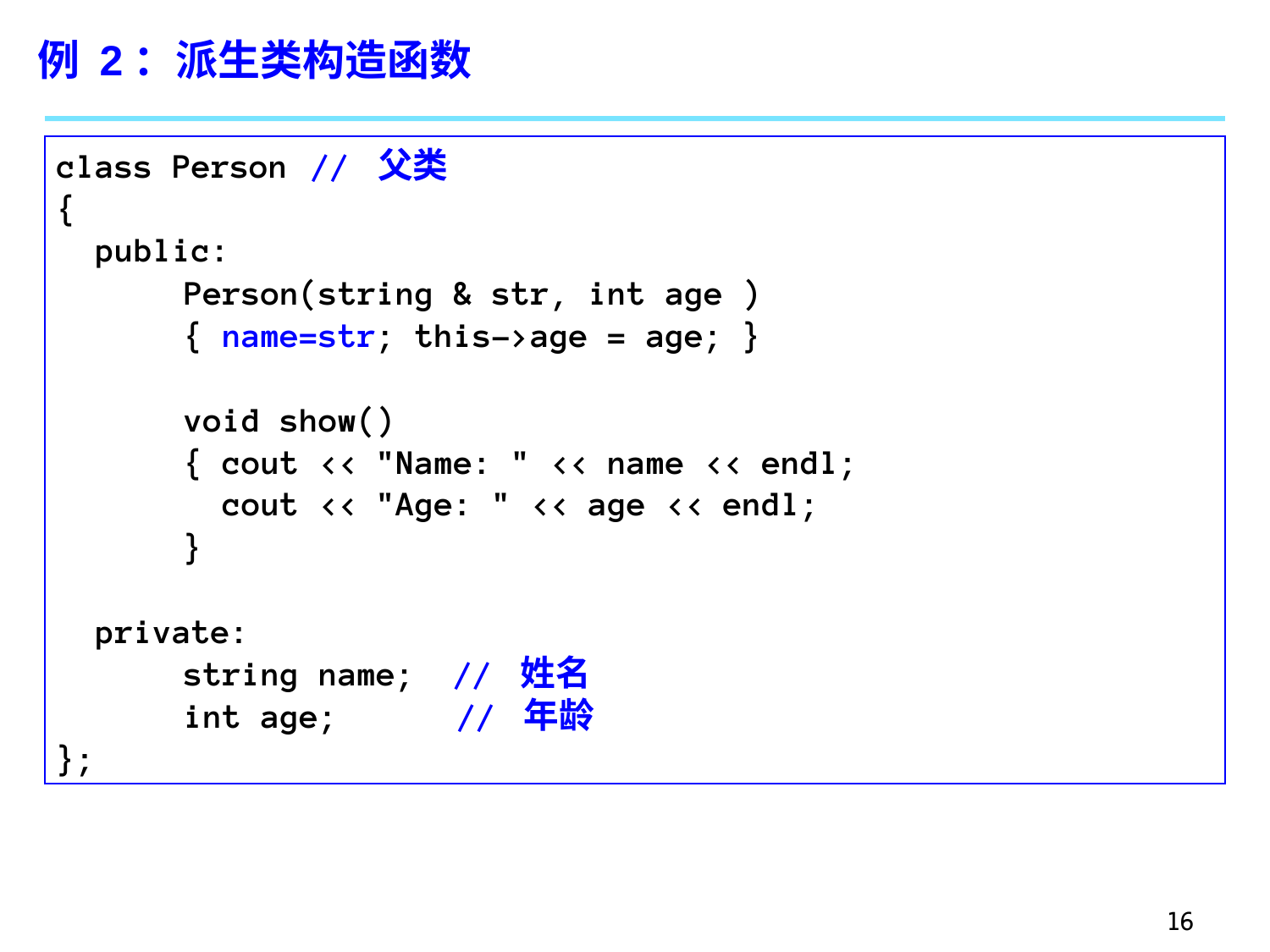

# 例 2：派生类构造函数
class Person	// 父类
{
  public:
	Person(string & str, int age )
	{ name=str; this->age = age; }

	void show()
	{ cout << "Name: " << name << endl;
	  cout << "Age: " << age << endl;
	}

  private:
  	string name;  // 姓名
  	int age;	 // 年龄
};
16